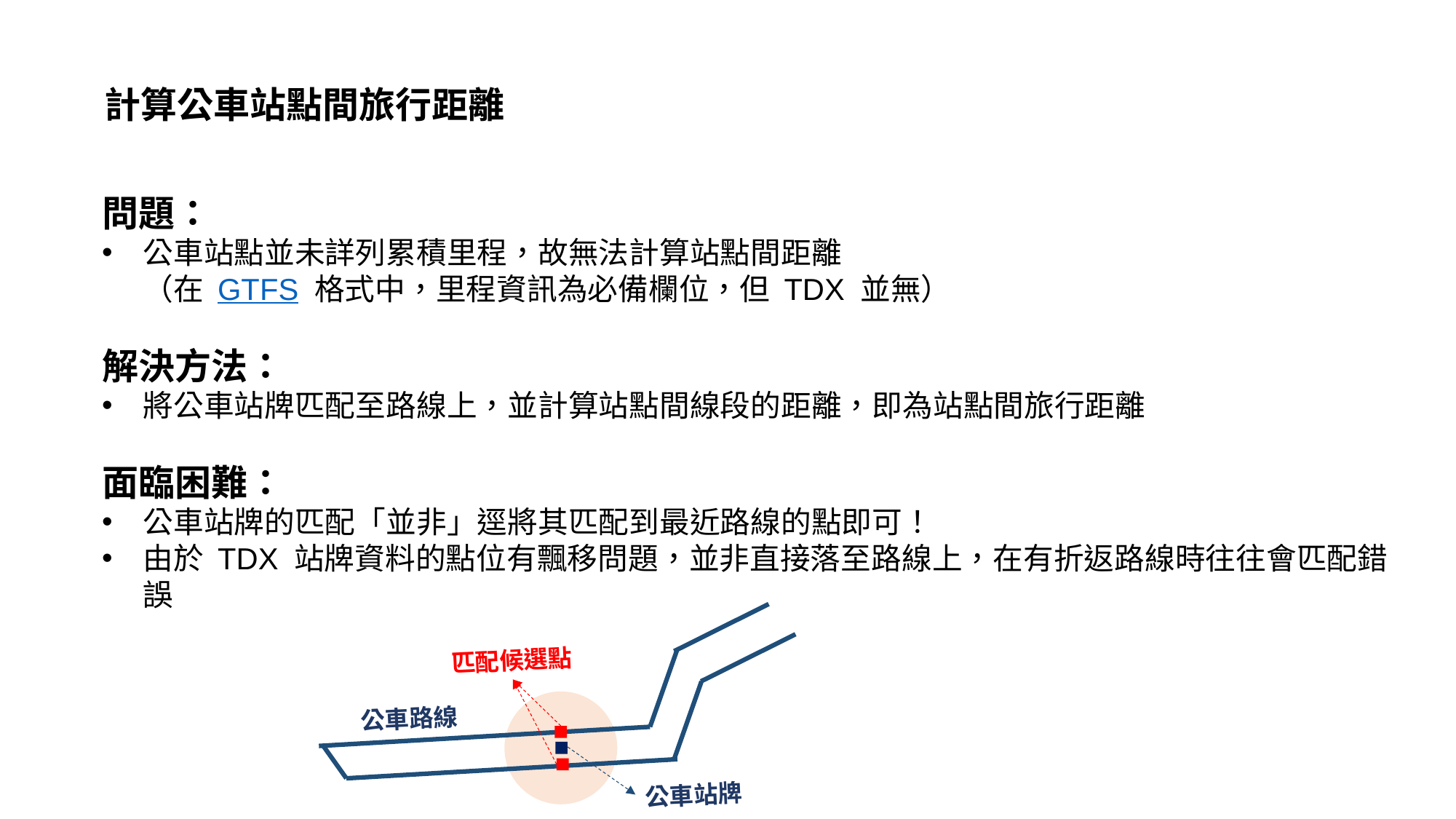

計算公車站點間旅行距離
問題：
公車站點並未詳列累積里程，故無法計算站點間距離
（在 GTFS 格式中，里程資訊為必備欄位，但 TDX 並無）

解決方法：
將公車站牌匹配至路線上，並計算站點間線段的距離，即為站點間旅行距離

面臨困難：
公車站牌的匹配「並非」逕將其匹配到最近路線的點即可！
由於 TDX 站牌資料的點位有飄移問題，並非直接落至路線上，在有折返路線時往往會匹配錯誤
匹配候選點

公車路線

公車站牌